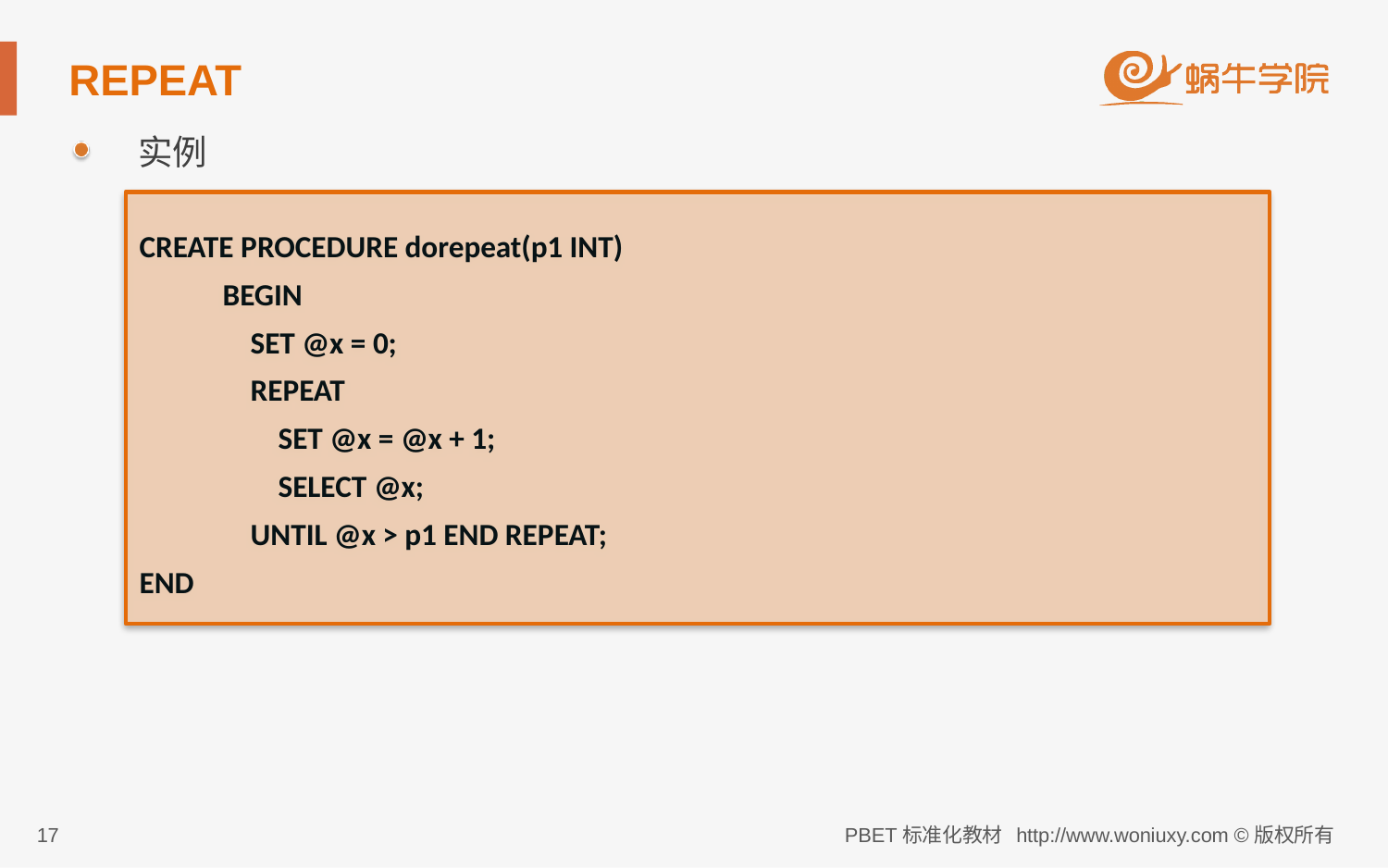

# REPEAT
实例

CREATE PROCEDURE dorepeat(p1 INT)
            BEGIN
                SET @x = 0;
                REPEAT
                    SET @x = @x + 1;
                    SELECT @x;
                UNTIL @x > p1 END REPEAT;
END